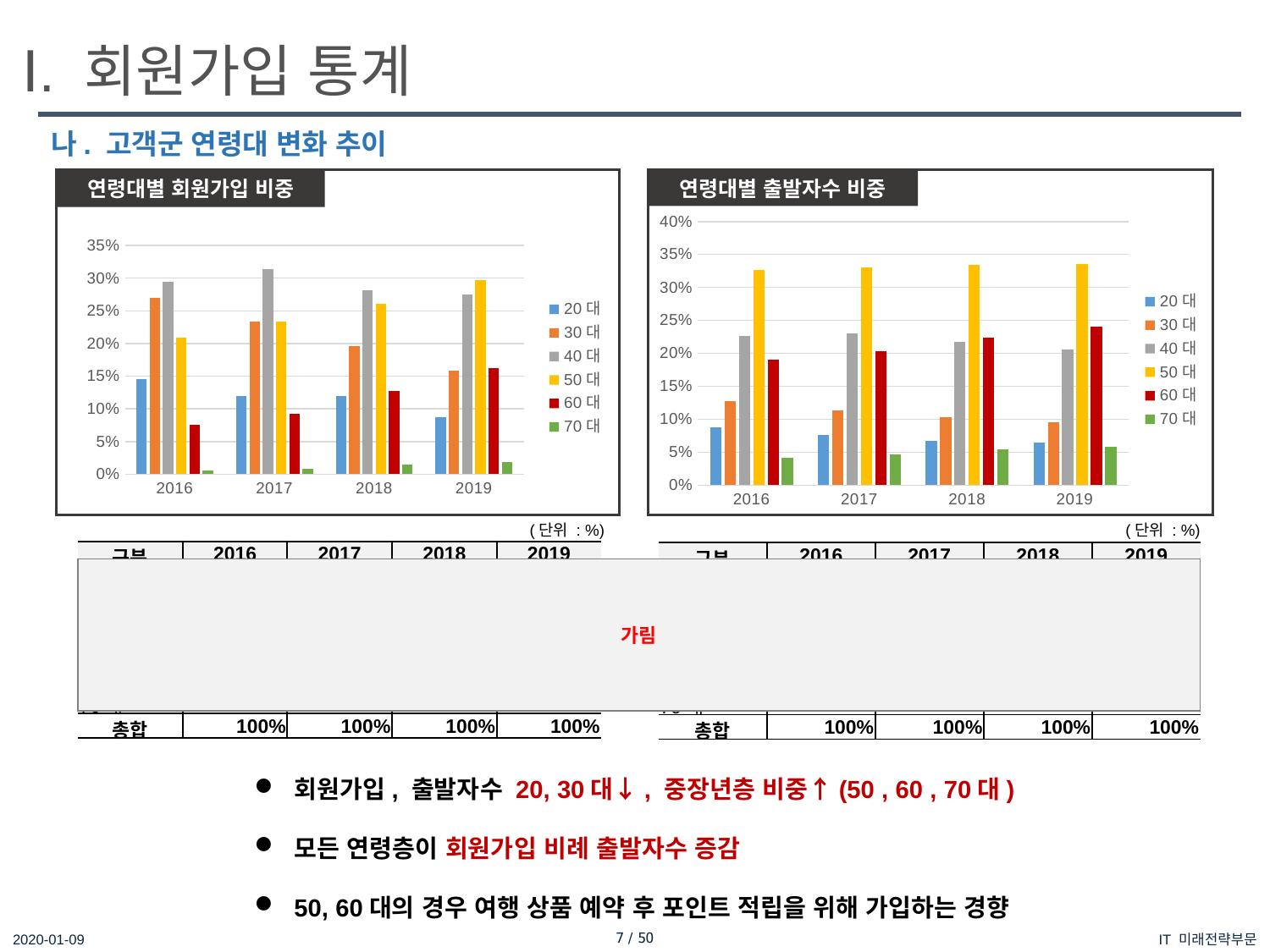

Ⅰ. 회원가입 통계
나. 고객군 연령대 변화 추이

연령대별 회원가입 비중

연령대별 출발자수 비중

### Chart

| Category | 20대 | 30대 | 40대 | 50대 | 60대 | 70대 |
|---|---|---|---|---|---|---|
| 2016 | 0.08814662103183718 | 0.12722240088206918 | 0.2264953829190977 | 0.3271523406992236 | 0.18982576836495613 | 0.041157486102816186 |
| 2017 | 0.07648288684555116 | 0.11323402808423824 | 0.23048560218577654 | 0.32991142589122724 | 0.20309346220347688 | 0.046792594789729934 |
| 2018 | 0.06772602690120157 | 0.10264145989828874 | 0.2172669230194709 | 0.3339881721622582 | 0.22410199190202768 | 0.054275426116752935 |
| 2019 | 0.06479887460281546 | 0.09561449243996734 | 0.2057219167166734 | 0.3359074498539148 | 0.23995356752874977 | 0.05800369885787925 |

### Chart

| Category | 20대 | 30대 | 40대 | 50대 | 60대 | 70대 |
|---|---|---|---|---|---|---|
| 2016 | 0.14580698703762252 | 0.2694040467910212 | 0.29392586152386974 | 0.2091961745178628 | 0.07617372747391717 | 0.005493202655706608 |
| 2017 | 0.11944566010211524 | 0.23417943107221006 | 0.3136396790663749 | 0.23307075127644056 | 0.09193289569657184 | 0.007731582786287381 |
| 2018 | 0.11989572554326196 | 0.19612154740109847 | 0.2810932898193107 | 0.26089508875268647 | 0.1273183156889278 | 0.014676032794714638 |
| 2019 | 0.08724314242531434 | 0.15892208251599832 | 0.27523555326880406 | 0.29730627820475714 | 0.1620520736191058 | 0.019240869966020303 |
(단위 : %)
(단위 : %)
| 구분 | 2016 | 2017 | 2018 | 2019 |
| --- | --- | --- | --- | --- |
| 20대 | 15% | 12% | 12% | 9% |
| 30대 | 27% | 23% | 20% | 16% |
| 40대 | 29% | 31% | 28% | 28% |
| 50대 | 21% | 23% | 26% | 30% |
| 60대 | 8% | 9% | 13% | 16% |
| 70대 | 1% | 1% | 1% | 2% |
| 총합 | 100% | 100% | 100% | 100% |
| 구분 | 2016 | 2017 | 2018 | 2019 |
| --- | --- | --- | --- | --- |
| 20대 | 9% | 8% | 7% | 7% |
| 30대 | 13% | 11% | 10% | 10% |
| 40대 | 23% | 23% | 22% | 21% |
| 50대 | 33% | 33% | 33% | 34% |
| 60대 | 19% | 20% | 22% | 24% |
| 70대 | 4% | 5% | 5% | 6% |
| 총합 | 100% | 100% | 100% | 100% |
가림
회원가입, 출발자수 20, 30대↓, 중장년층 비중↑(50 , 60 , 70대)
모든 연령층이 회원가입 비례 출발자수 증감
50, 60대의 경우 여행 상품 예약 후 포인트 적립을 위해 가입하는 경향
7 / 50
IT 미래전략부문
2020-01-09